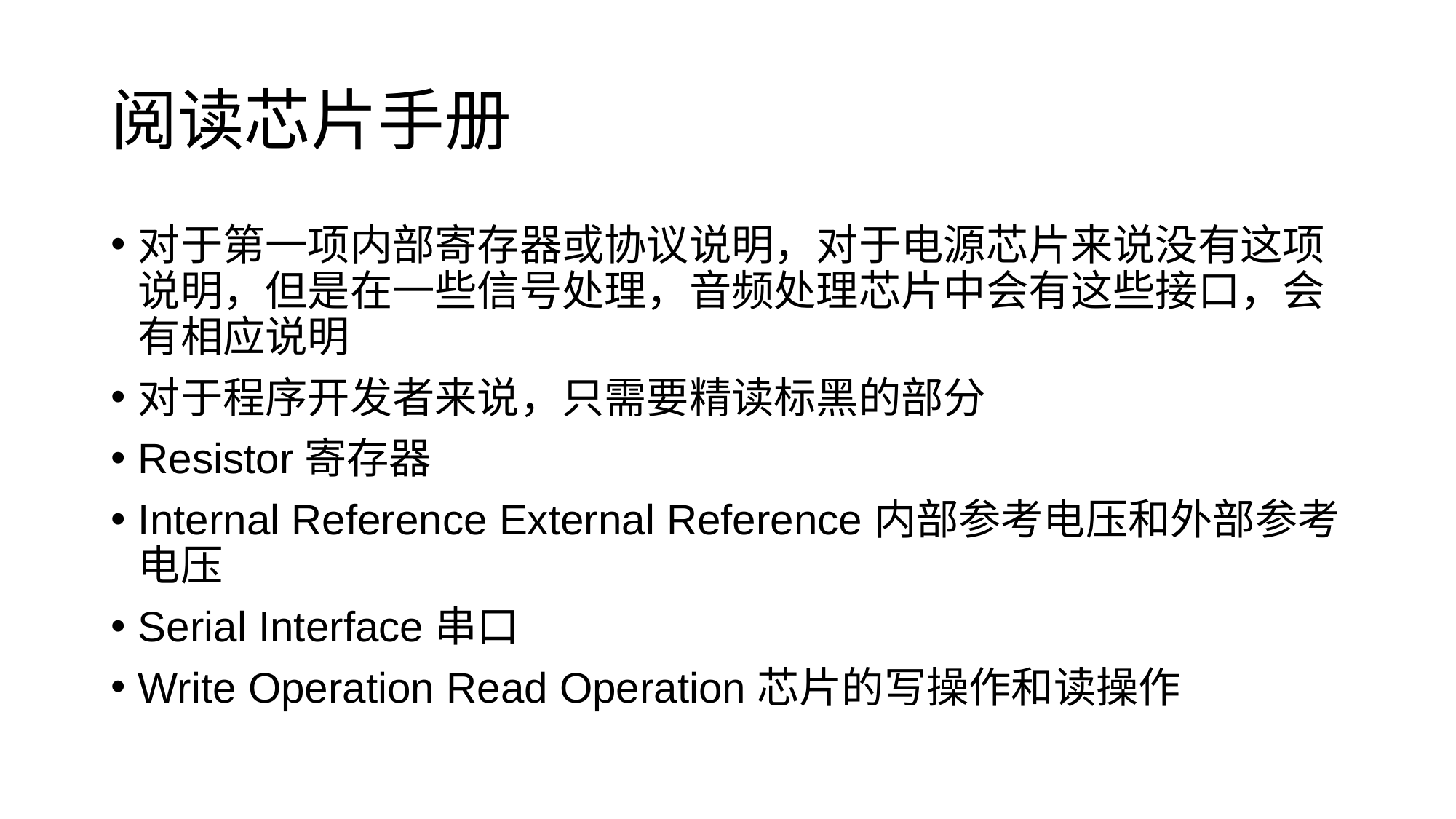

# 阅读芯片手册
对于第一项内部寄存器或协议说明，对于电源芯片来说没有这项说明，但是在一些信号处理，音频处理芯片中会有这些接口，会有相应说明
对于程序开发者来说，只需要精读标黑的部分
Resistor寄存器
Internal Reference External Reference内部参考电压和外部参考电压
Serial Interface串口
Write Operation Read Operation芯片的写操作和读操作